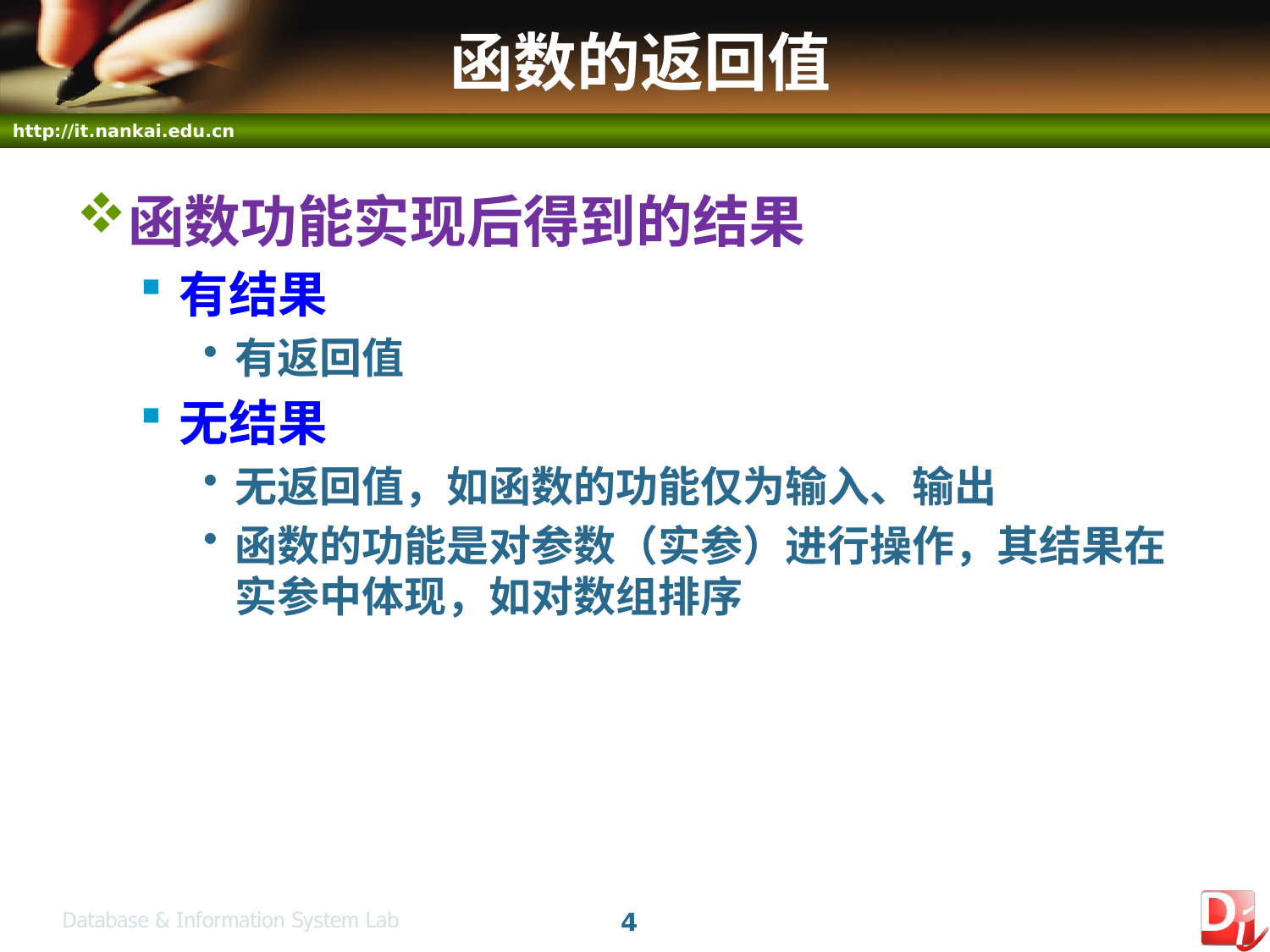

# 函数的返回值
函数功能实现后得到的结果
有结果
有返回值
无结果
无返回值，如函数的功能仅为输入、输出
函数的功能是对参数（实参）进行操作，其结果在实参中体现，如对数组排序
4
Database & Information System Lab